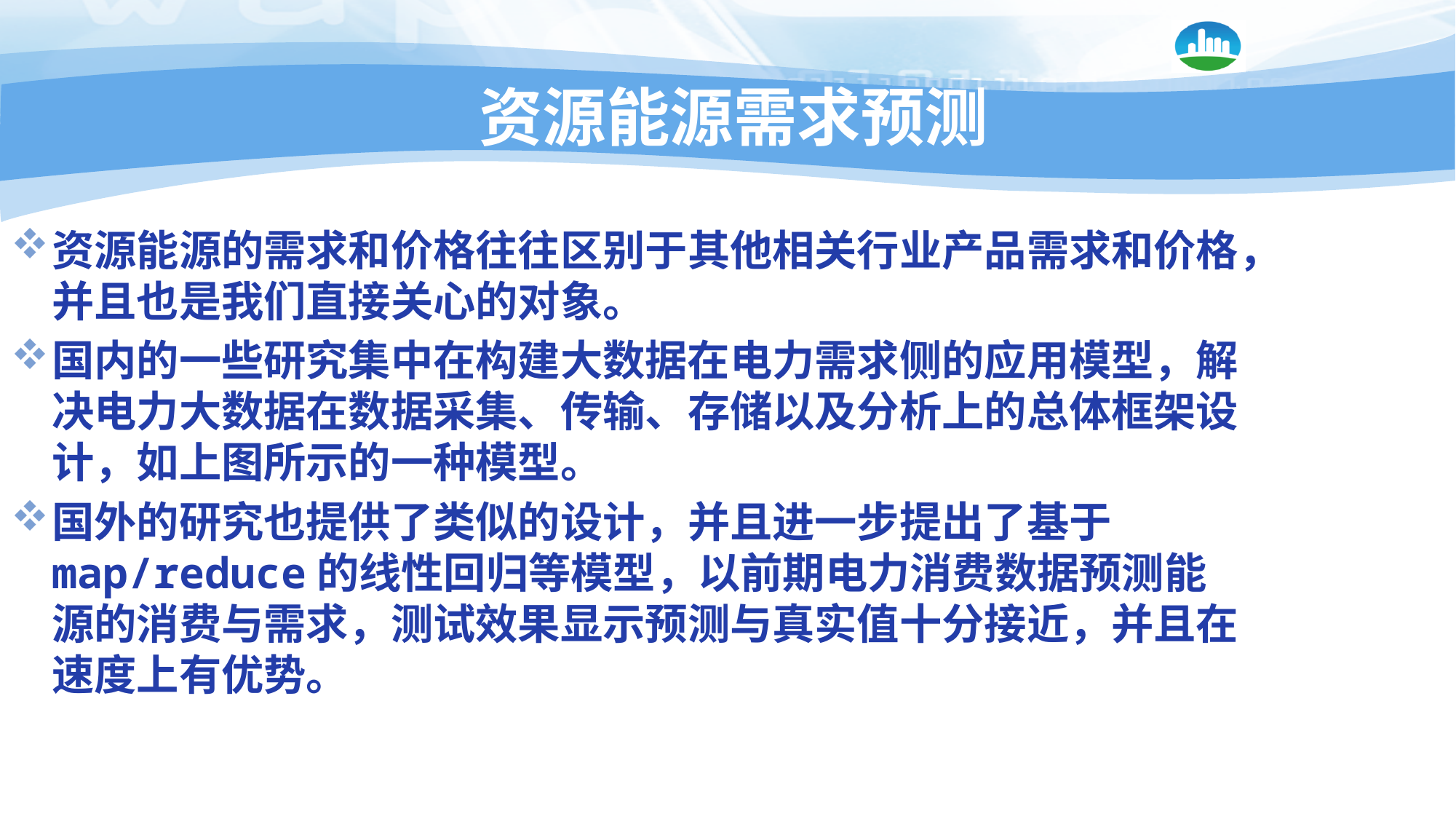

# 资源能源需求预测
资源能源的需求和价格往往区别于其他相关行业产品需求和价格，并且也是我们直接关心的对象。
国内的一些研究集中在构建大数据在电力需求侧的应用模型，解决电力大数据在数据采集、传输、存储以及分析上的总体框架设计，如上图所示的一种模型。
国外的研究也提供了类似的设计，并且进一步提出了基于map/reduce的线性回归等模型，以前期电力消费数据预测能源的消费与需求，测试效果显示预测与真实值十分接近，并且在速度上有优势。